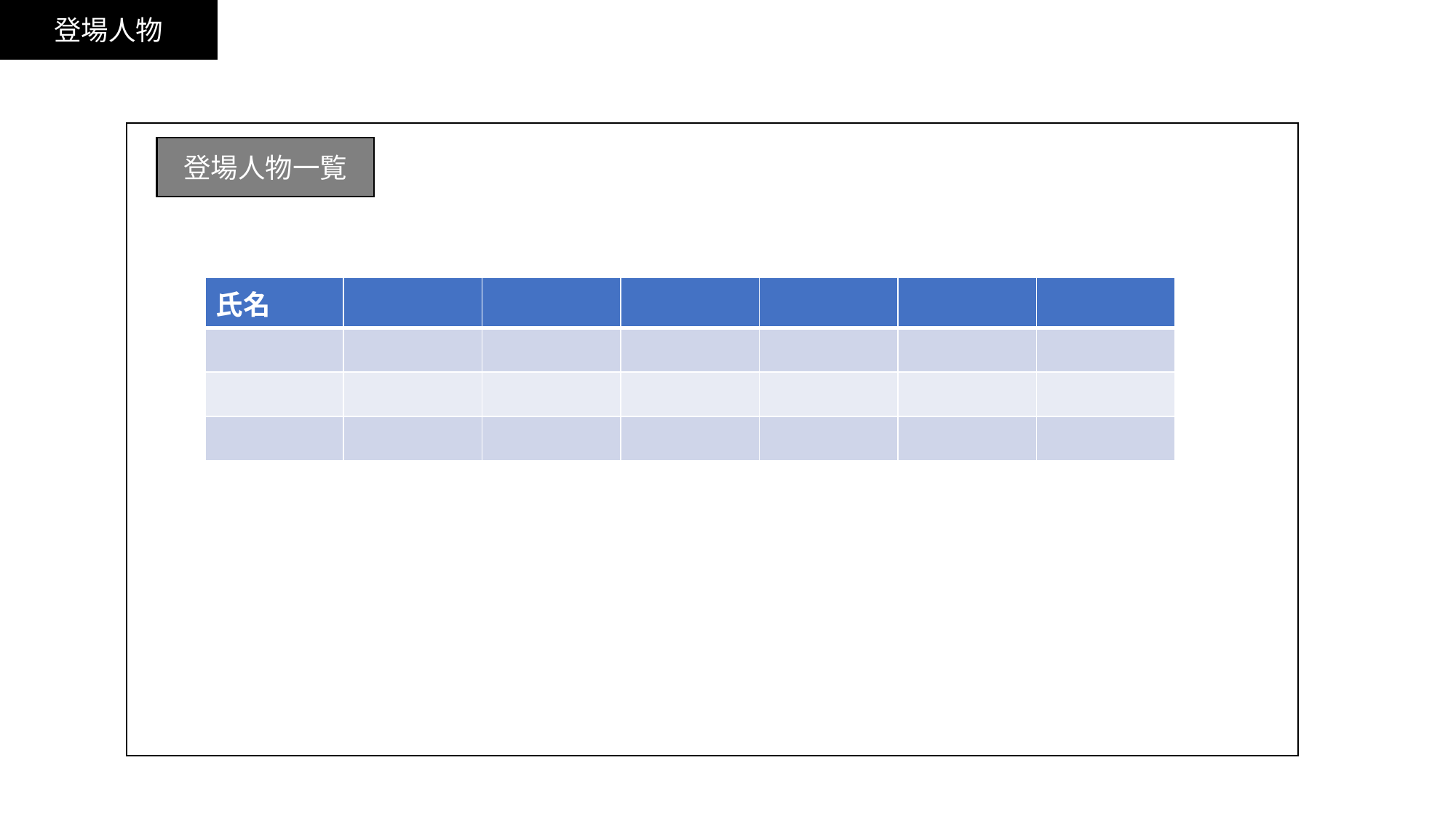

登場人物

登場人物一覧
| 氏名 |  |  |  |  |  |  |
| --- | --- | --- | --- | --- | --- | --- |
|  |  |  |  |  |  |  |
|  |  |  |  |  |  |  |
|  |  |  |  |  |  |  |